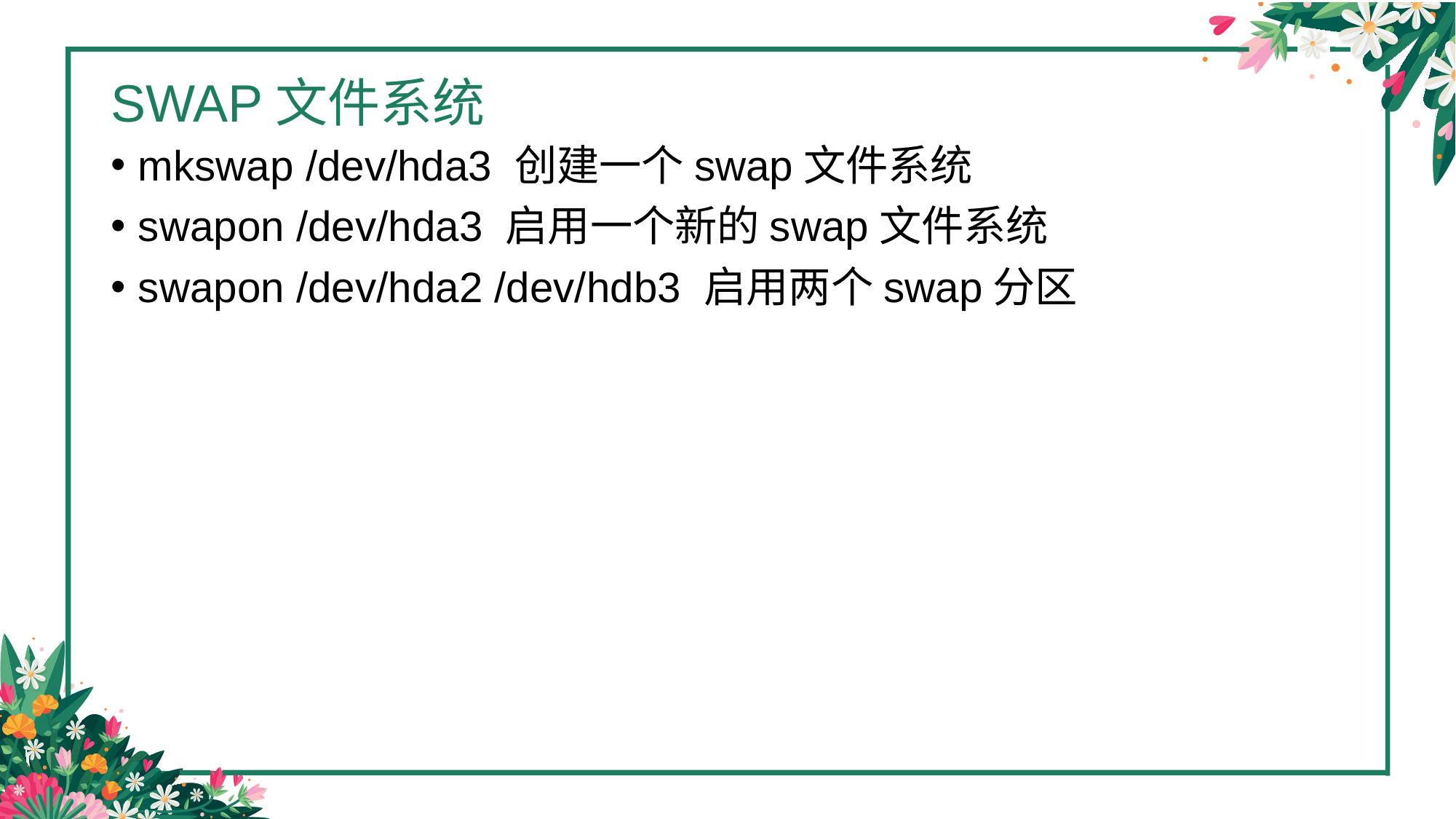

# SWAP文件系统
mkswap /dev/hda3 创建一个swap文件系统
swapon /dev/hda3 启用一个新的swap文件系统
swapon /dev/hda2 /dev/hdb3 启用两个swap分区